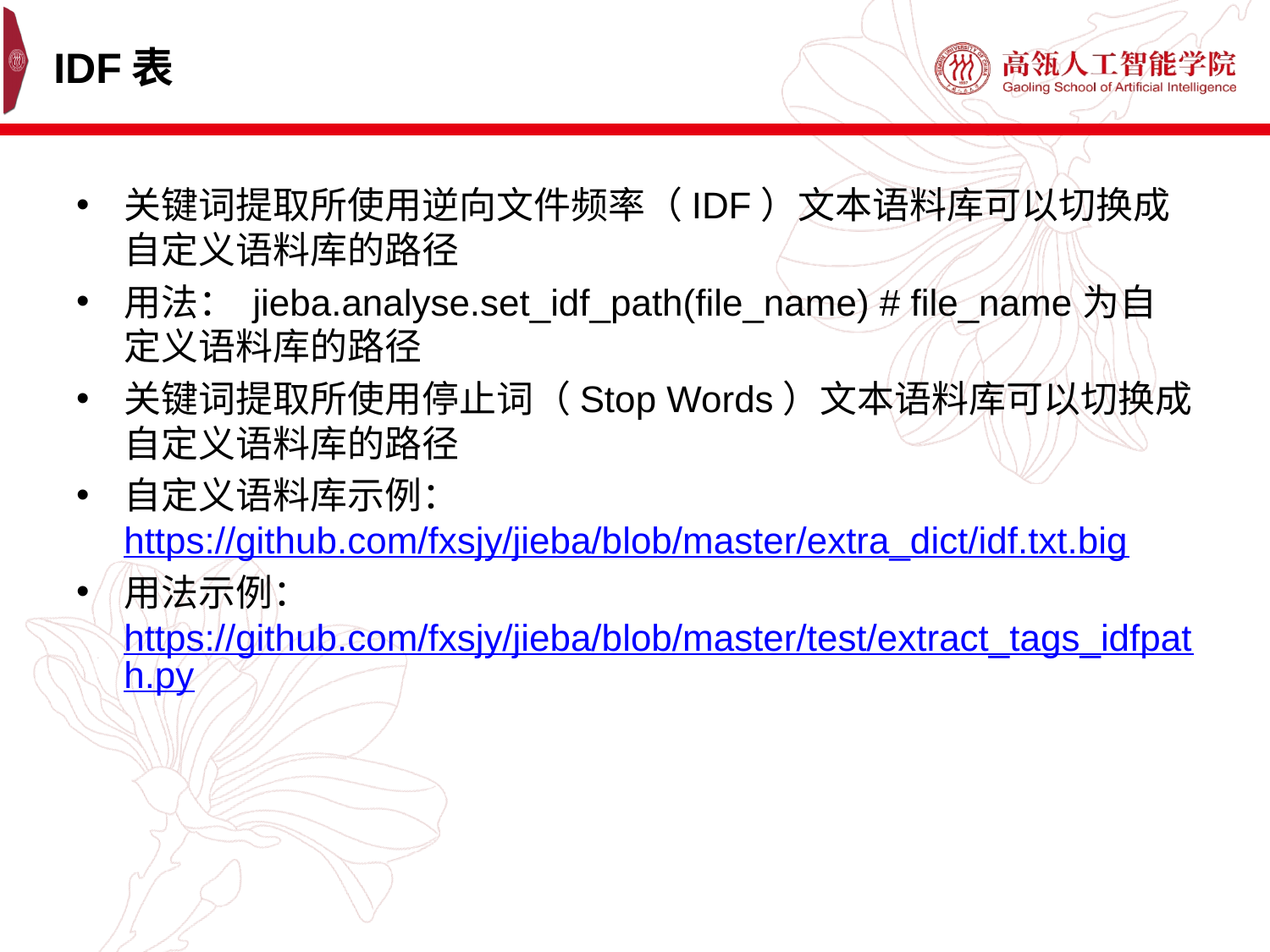

# IDF表
关键词提取所使用逆向文件频率（IDF）文本语料库可以切换成自定义语料库的路径
用法： jieba.analyse.set_idf_path(file_name) # file_name为自定义语料库的路径
关键词提取所使用停止词（Stop Words）文本语料库可以切换成自定义语料库的路径
自定义语料库示例：https://github.com/fxsjy/jieba/blob/master/extra_dict/idf.txt.big
用法示例：https://github.com/fxsjy/jieba/blob/master/test/extract_tags_idfpath.py